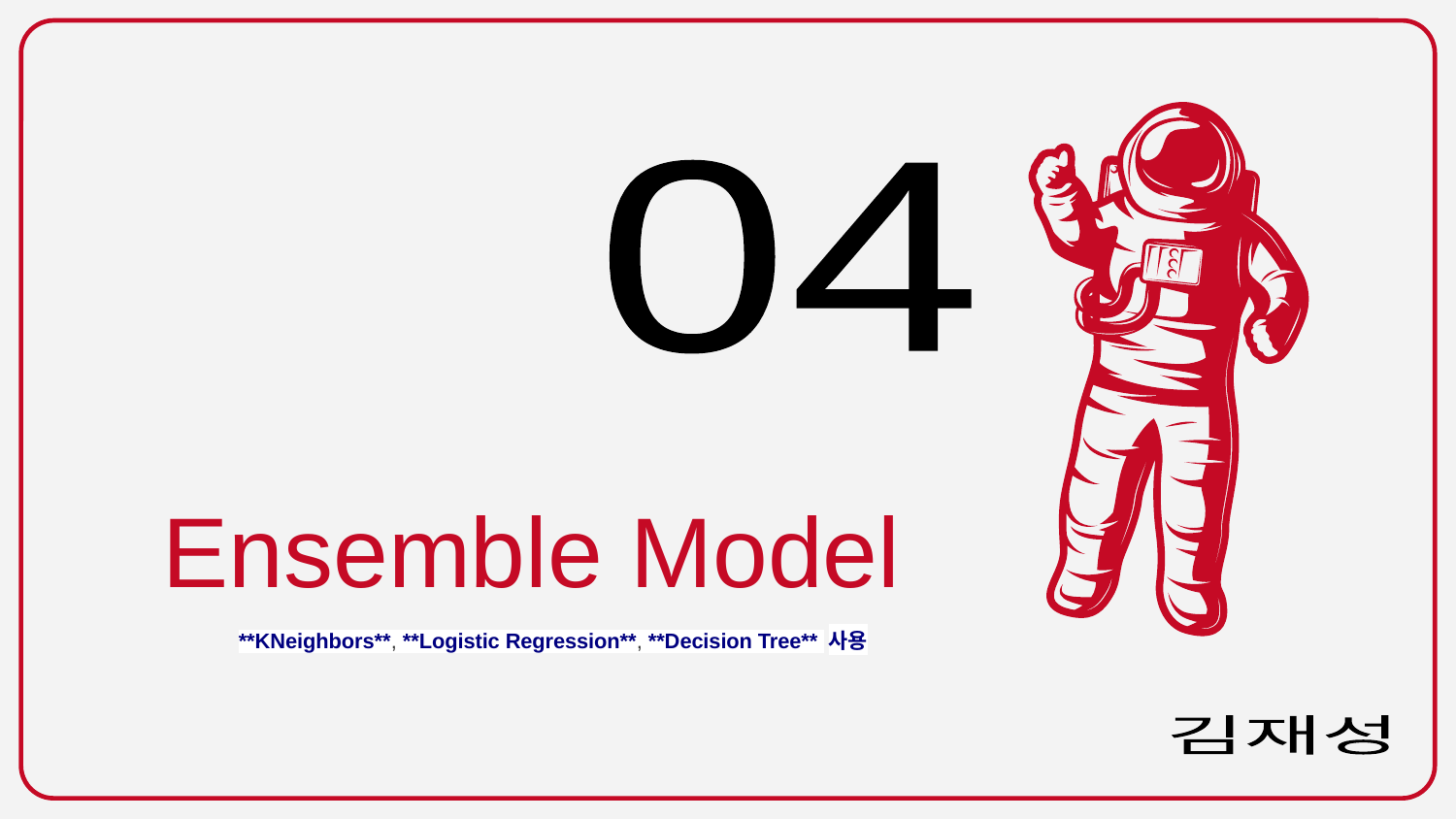

04
# Ensemble Model
**KNeighbors**, **Logistic Regression**, **Decision Tree** 사용

김재성